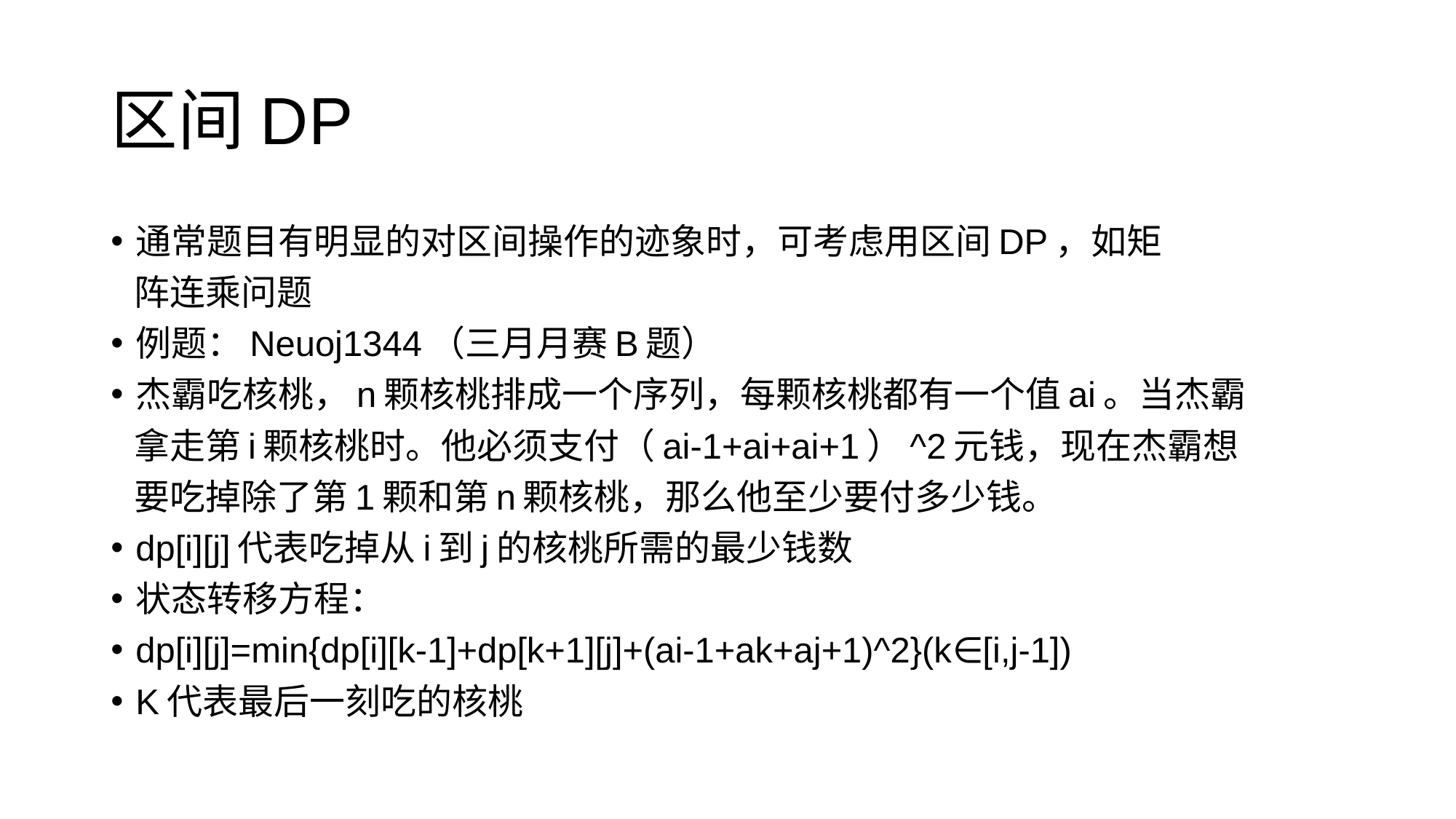

# 区间DP
通常题目有明显的对区间操作的迹象时，可考虑用区间DP，如矩
  阵连乘问题
例题：Neuoj1344（三月月赛B题）
杰霸吃核桃，n颗核桃排成一个序列，每颗核桃都有一个值ai。当杰霸
  拿走第i颗核桃时。他必须支付（ai-1+ai+ai+1）^2元钱，现在杰霸想
  要吃掉除了第1颗和第n颗核桃，那么他至少要付多少钱。
dp[i][j]代表吃掉从i到j的核桃所需的最少钱数
状态转移方程：
dp[i][j]=min{dp[i][k-1]+dp[k+1][j]+(ai-1+ak+aj+1)^2}(k∈[i,j-1])
K代表最后一刻吃的核桃